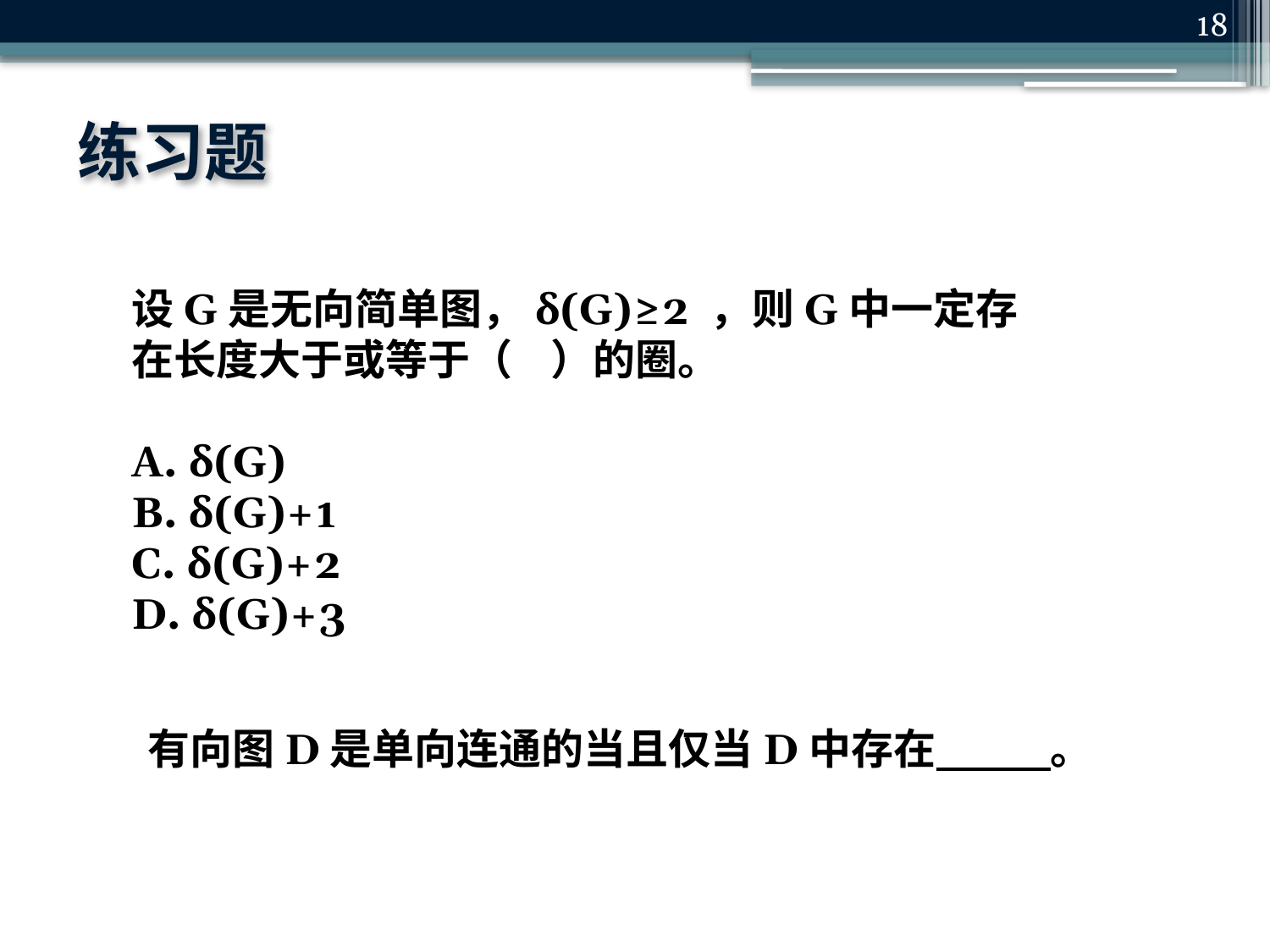

18
# 练习题
设G是无向简单图，δ(G)≥2 ，则G中一定存在长度大于或等于（    ）的圈。

A. δ(G)
B. δ(G)+1
C. δ(G)+2
D. δ(G)+3
有向图D是单向连通的当且仅当D中存在            。